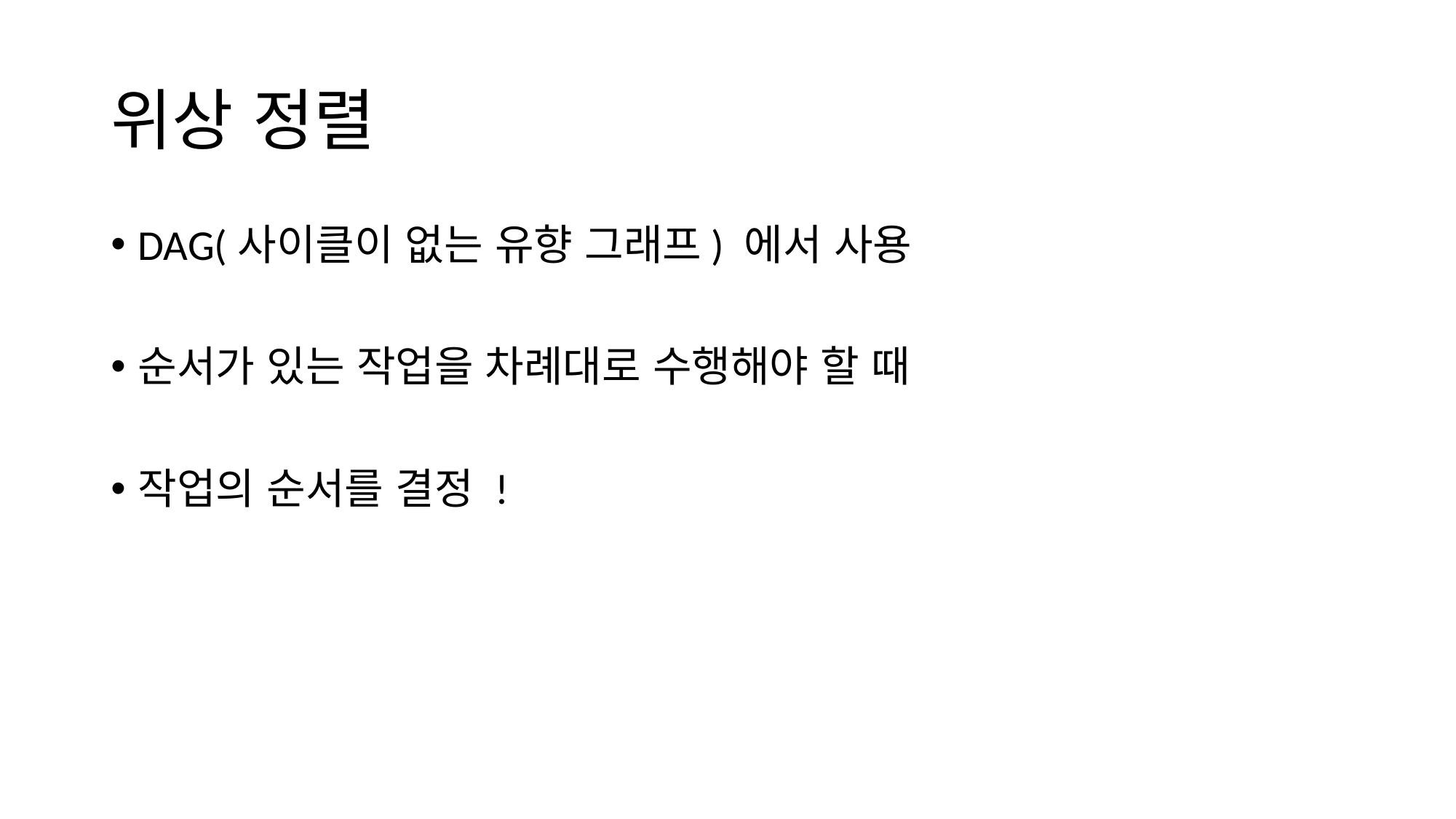

# 위상 정렬
DAG(사이클이 없는 유향 그래프) 에서 사용

순서가 있는 작업을 차례대로 수행해야 할 때

작업의 순서를 결정 !